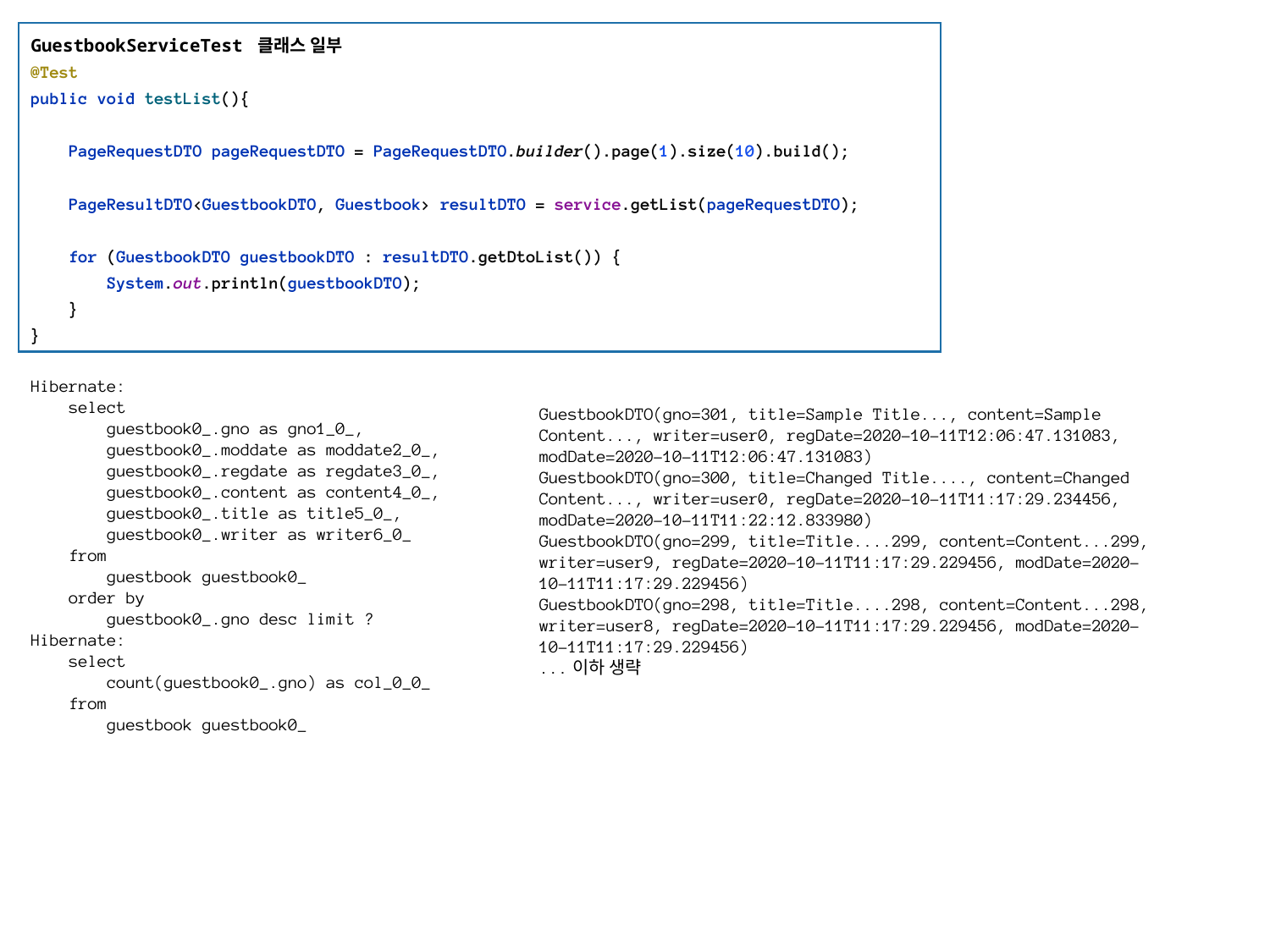

GuestbookServiceTest 클래스 일부
@Test
public void testList(){
    PageRequestDTO pageRequestDTO = PageRequestDTO.builder().page(1).size(10).build();
    PageResultDTO<GuestbookDTO, Guestbook> resultDTO = service.getList(pageRequestDTO);
    for (GuestbookDTO guestbookDTO : resultDTO.getDtoList()) {
        System.out.println(guestbookDTO);
    }
}
Hibernate:
    select
        guestbook0_.gno as gno1_0_,
        guestbook0_.moddate as moddate2_0_,
        guestbook0_.regdate as regdate3_0_,
        guestbook0_.content as content4_0_,
        guestbook0_.title as title5_0_,
        guestbook0_.writer as writer6_0_
    from
        guestbook guestbook0_
    order by
        guestbook0_.gno desc limit ?
Hibernate:
    select
        count(guestbook0_.gno) as col_0_0_
    from
        guestbook guestbook0_
GuestbookDTO(gno=301, title=Sample Title..., content=Sample Content..., writer=user0, regDate=2020-10-11T12:06:47.131083, modDate=2020-10-11T12:06:47.131083)
GuestbookDTO(gno=300, title=Changed Title...., content=Changed Content..., writer=user0, regDate=2020-10-11T11:17:29.234456, modDate=2020-10-11T11:22:12.833980)
GuestbookDTO(gno=299, title=Title....299, content=Content...299, writer=user9, regDate=2020-10-11T11:17:29.229456, modDate=2020-10-11T11:17:29.229456)
GuestbookDTO(gno=298, title=Title....298, content=Content...298, writer=user8, regDate=2020-10-11T11:17:29.229456, modDate=2020-10-11T11:17:29.229456)
...이하 생략